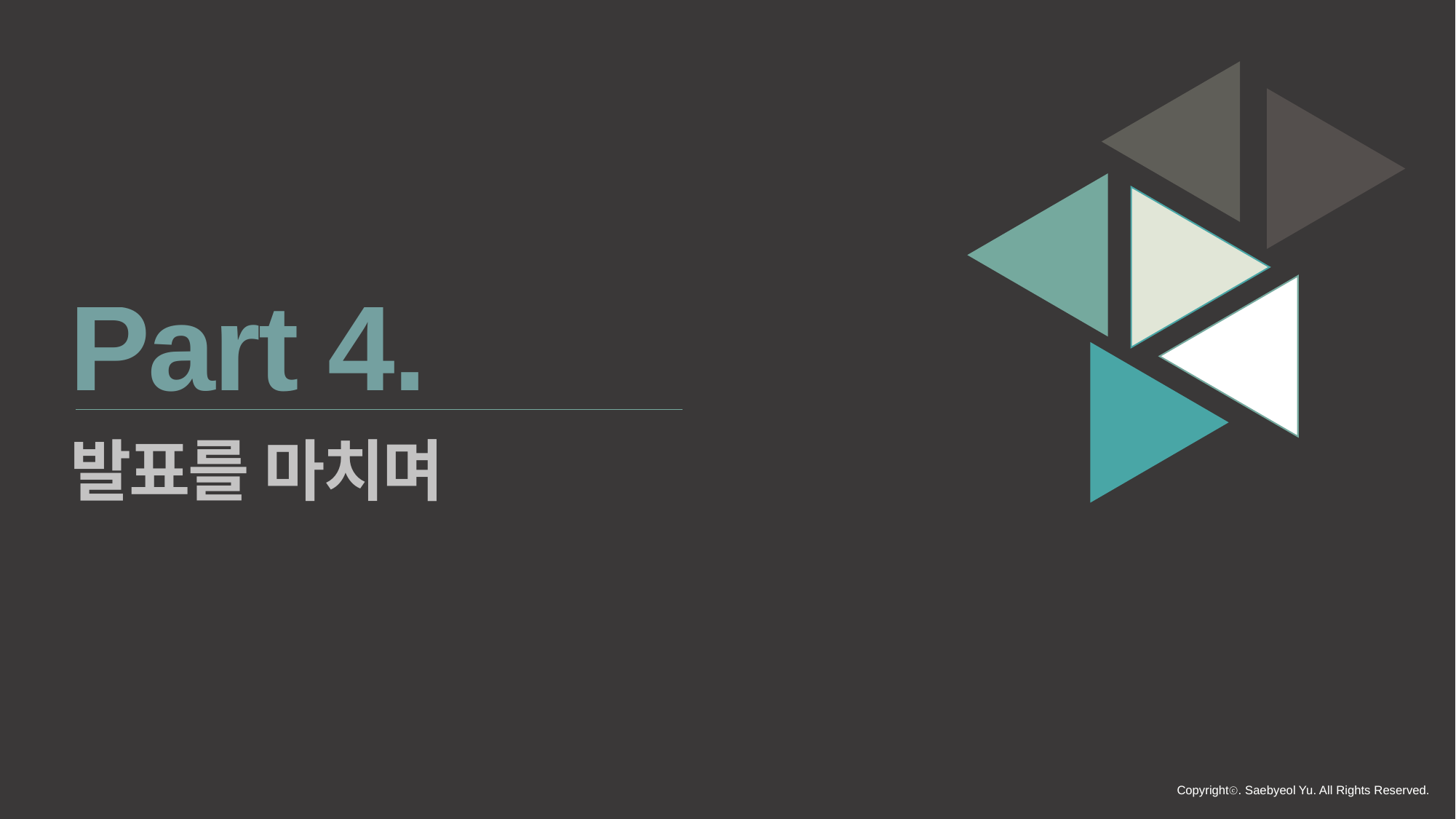

Part 4.
발표를 마치며

Copyrightⓒ. Saebyeol Yu. All Rights Reserved.